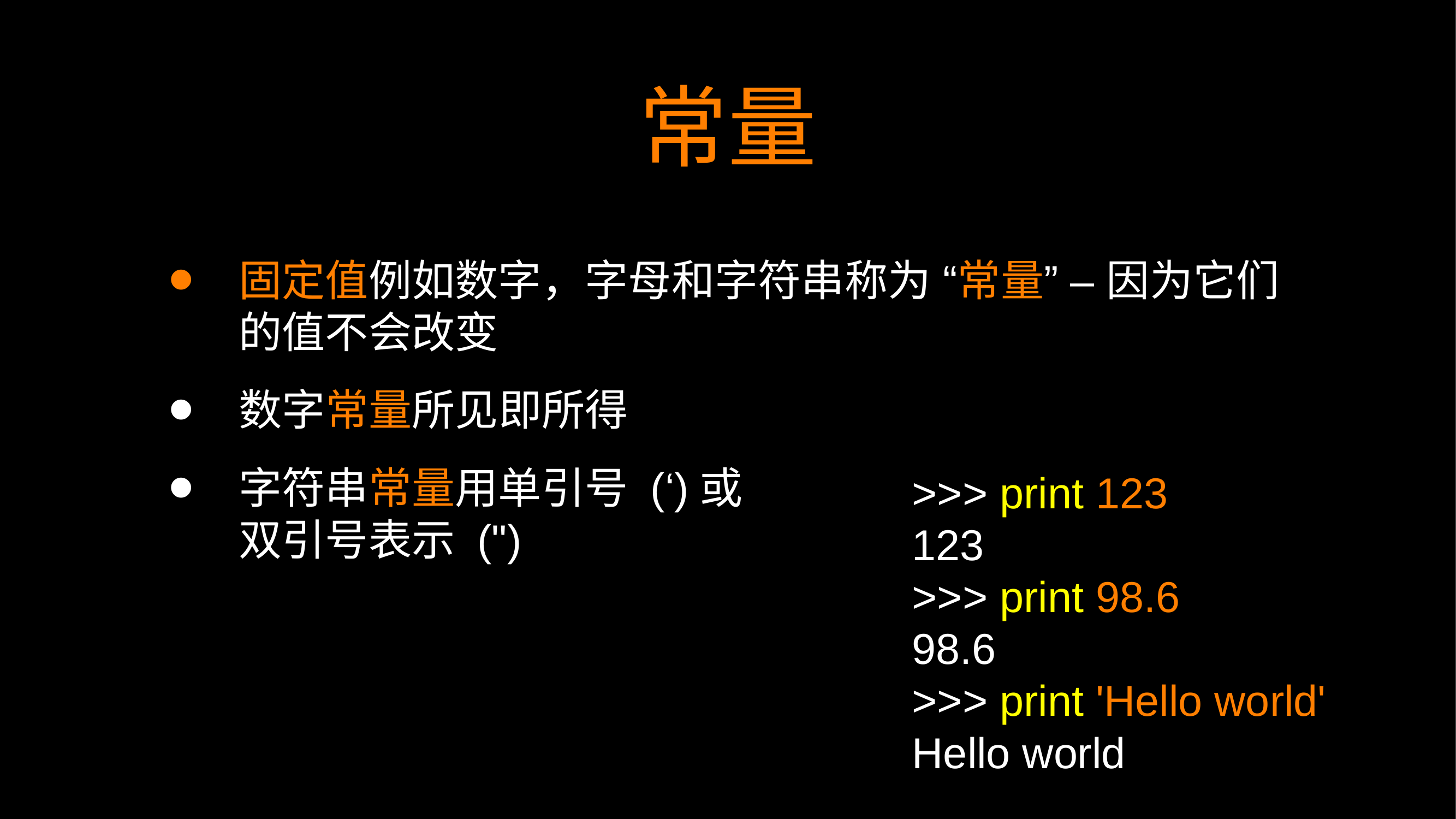

# 常量
固定值例如数字，字母和字符串称为 “常量” – 因为它们的值不会改变
数字常量所见即所得
字符串常量用单引号 (‘)或
双引号表示 (")
>>> print 123
123
>>> print 98.6
98.6
>>> print 'Hello world'
Hello world